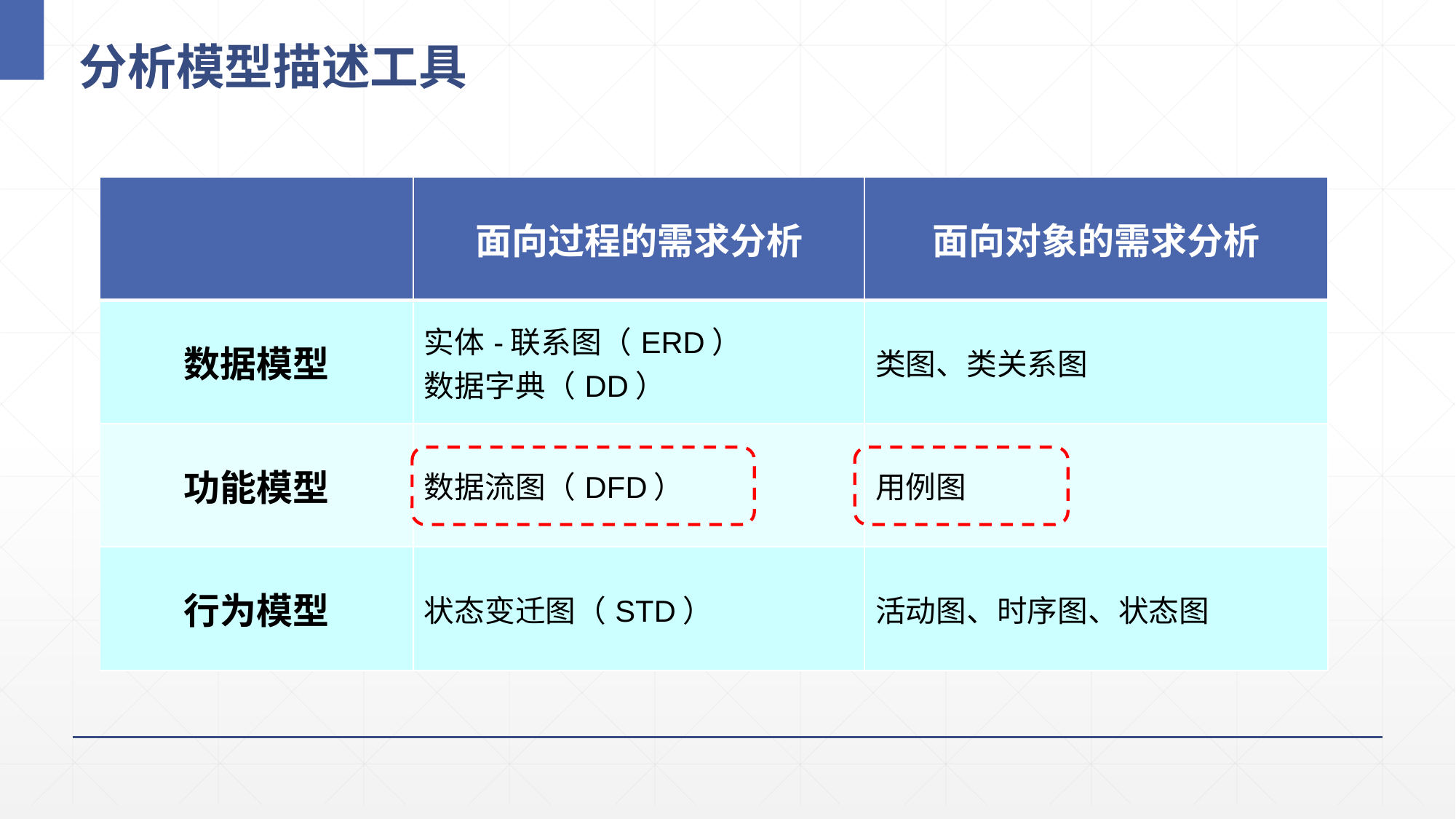

# 分析模型描述工具
|  | 面向过程的需求分析 | 面向对象的需求分析 |
| --- | --- | --- |
| 数据模型 | 实体-联系图（ERD） 数据字典（DD） | 类图、类关系图 |
| 功能模型 | 数据流图（DFD） | 用例图 |
| 行为模型 | 状态变迁图（STD） | 活动图、时序图、状态图 |